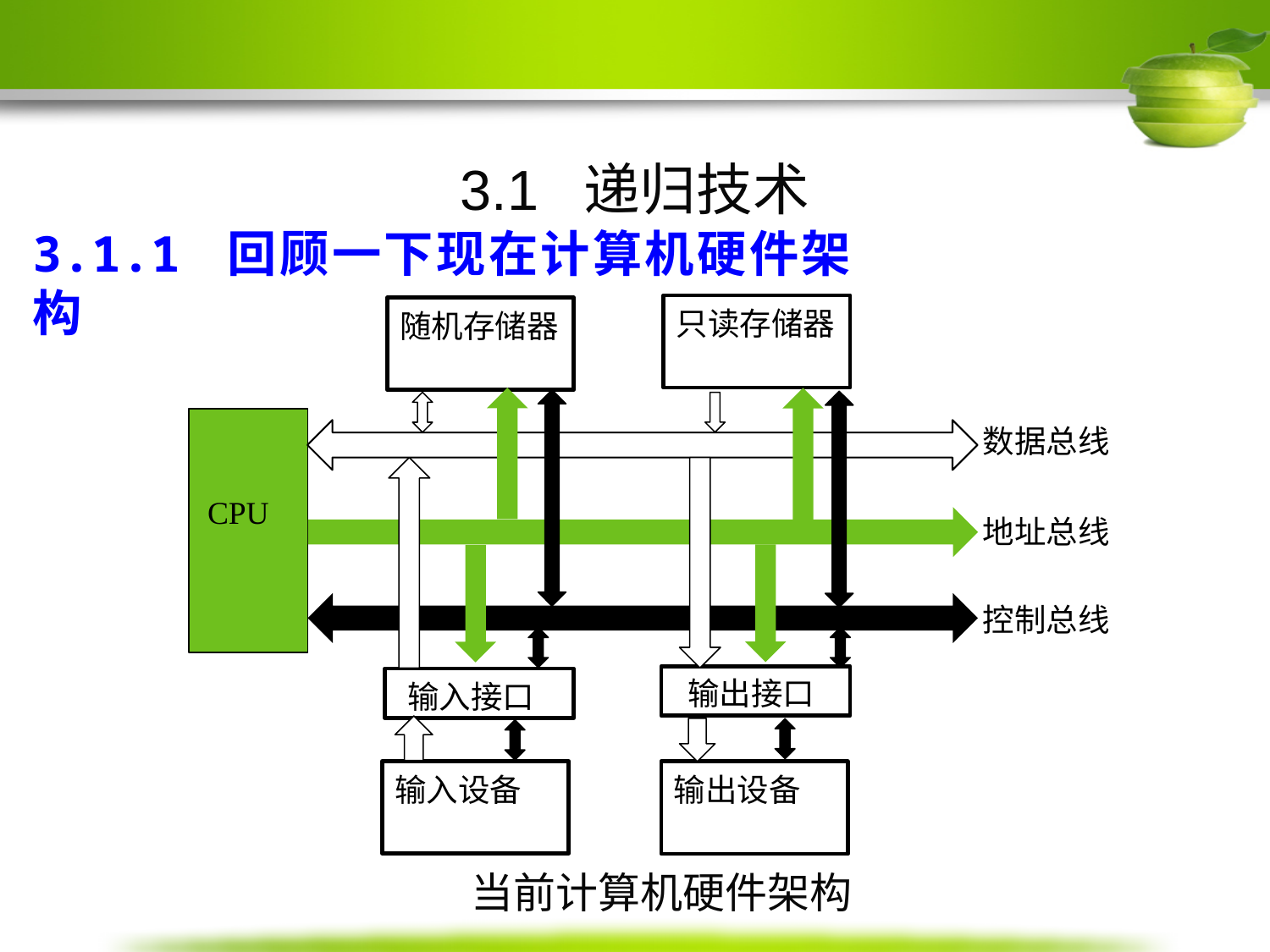

3.1  递归技术
3.1.1 回顾一下现在计算机硬件架构

只读存储器
随机存储器

数据总线

CPU
地址总线

控制总线

输出接口

输入接口

输入设备

输出设备

当前计算机硬件架构